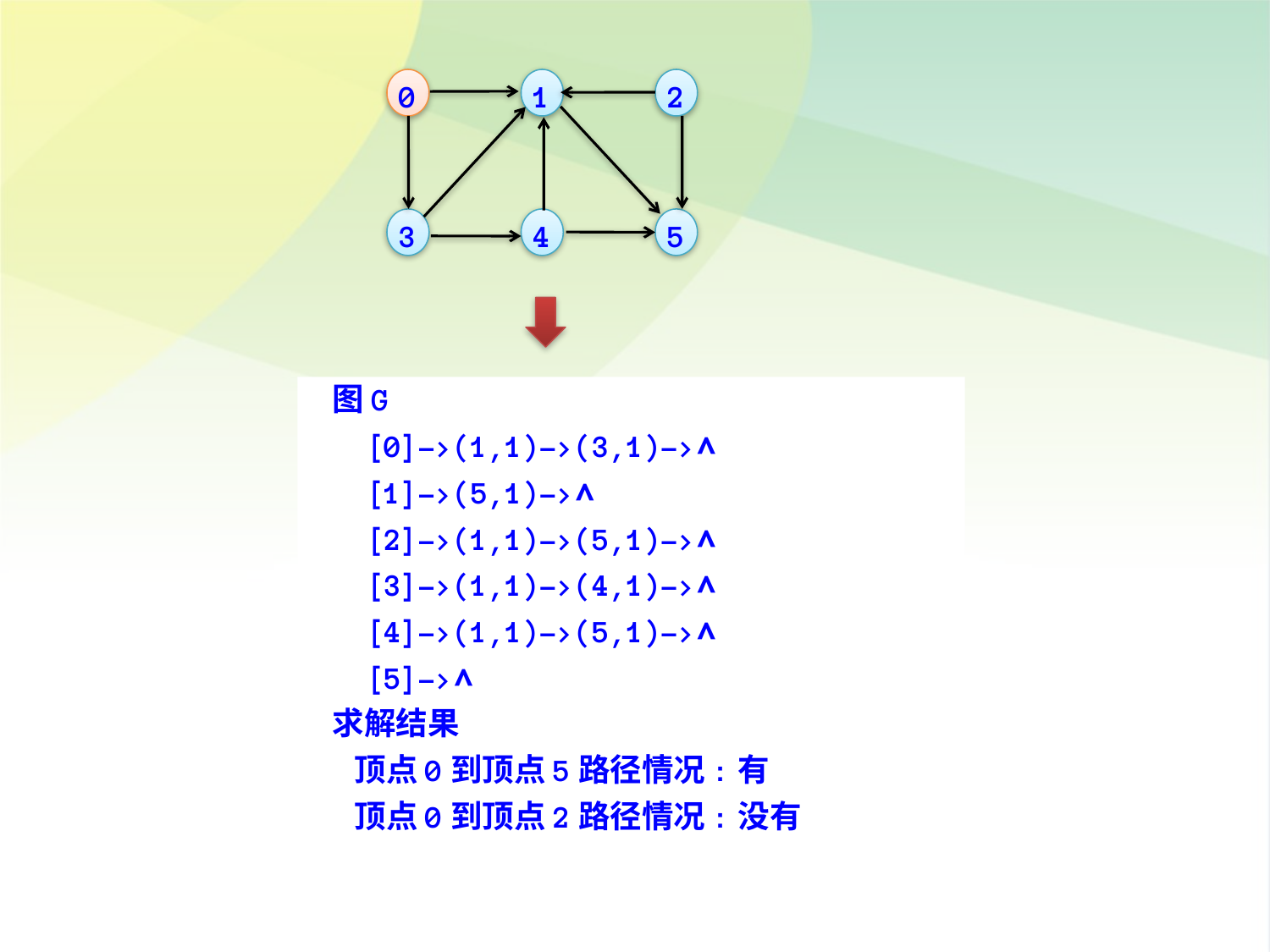

0
1
2

3
4
5

图G
  [0]->(1,1)->(3,1)->∧
  [1]->(5,1)->∧
  [2]->(1,1)->(5,1)->∧
  [3]->(1,1)->(4,1)->∧
  [4]->(1,1)->(5,1)->∧
  [5]->∧
求解结果
  顶点0到顶点5路径情况:有
  顶点0到顶点2路径情况:没有